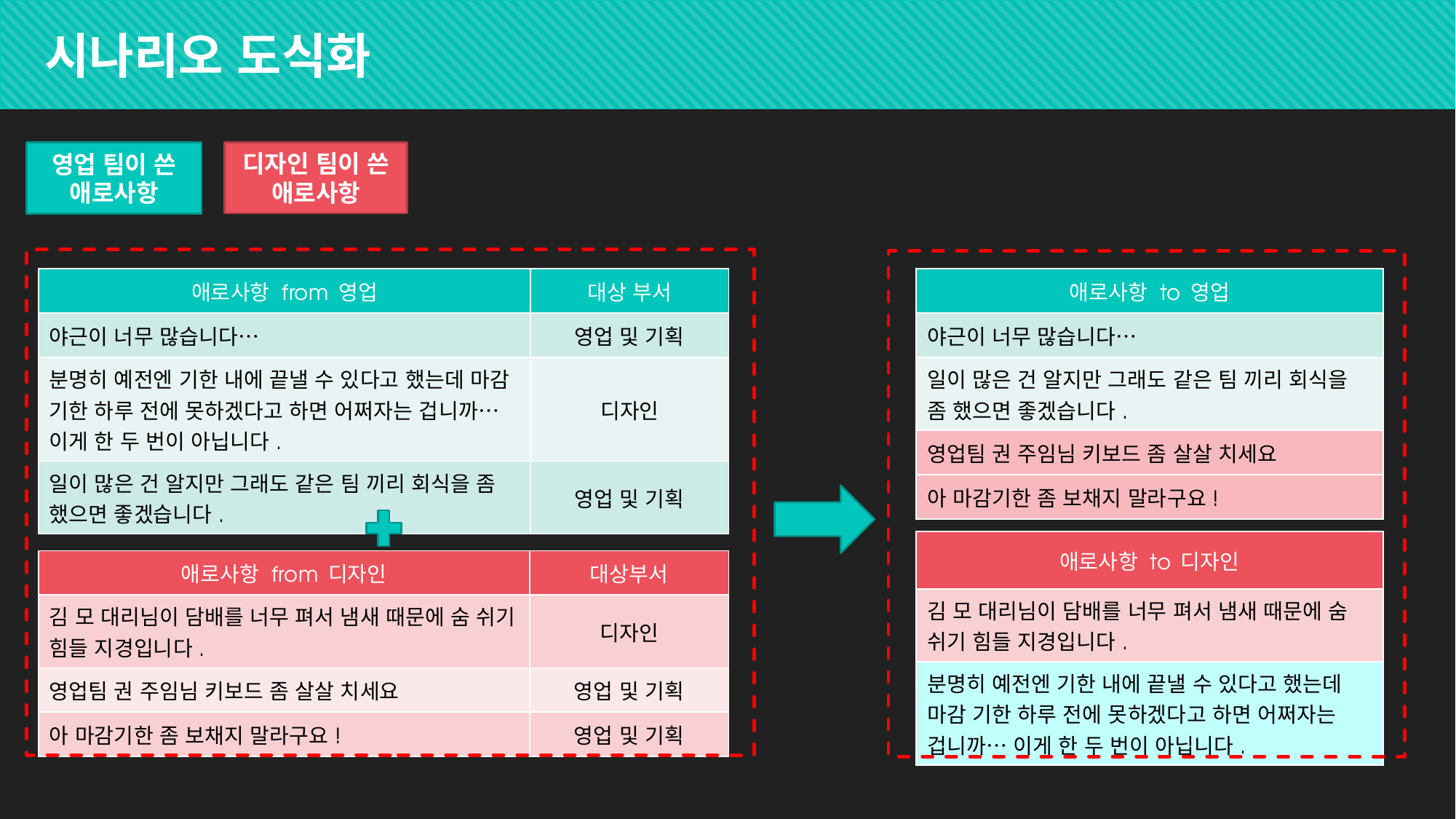

시나리오 도식화
영업 팀이 쓴 애로사항
디자인 팀이 쓴 애로사항

| 애로사항 from 영업 | 대상 부서 |
| --- | --- |
| 야근이 너무 많습니다… | 영업 및 기획 |
| 분명히 예전엔 기한 내에 끝낼 수 있다고 했는데 마감 기한 하루 전에 못하겠다고 하면 어쩌자는 겁니까… 이게 한 두 번이 아닙니다. | 디자인 |
| 일이 많은 건 알지만 그래도 같은 팀 끼리 회식을 좀 했으면 좋겠습니다. | 영업 및 기획 |
| 애로사항 to 영업 |
| --- |
| 야근이 너무 많습니다… |
| 일이 많은 건 알지만 그래도 같은 팀 끼리 회식을 좀 했으면 좋겠습니다. |
| 영업팀 권 주임님 키보드 좀 살살 치세요 |
| 아 마감기한 좀 보채지 말라구요! |

| 애로사항 to 디자인 |
| --- |
| 김 모 대리님이 담배를 너무 펴서 냄새 때문에 숨 쉬기 힘들 지경입니다. |
| 분명히 예전엔 기한 내에 끝낼 수 있다고 했는데 마감 기한 하루 전에 못하겠다고 하면 어쩌자는 겁니까… 이게 한 두 번이 아닙니다. |
| 애로사항 from 디자인 | 대상부서 |
| --- | --- |
| 김 모 대리님이 담배를 너무 펴서 냄새 때문에 숨 쉬기 힘들 지경입니다. | 디자인 |
| 영업팀 권 주임님 키보드 좀 살살 치세요 | 영업 및 기획 |
| 아 마감기한 좀 보채지 말라구요! | 영업 및 기획 |